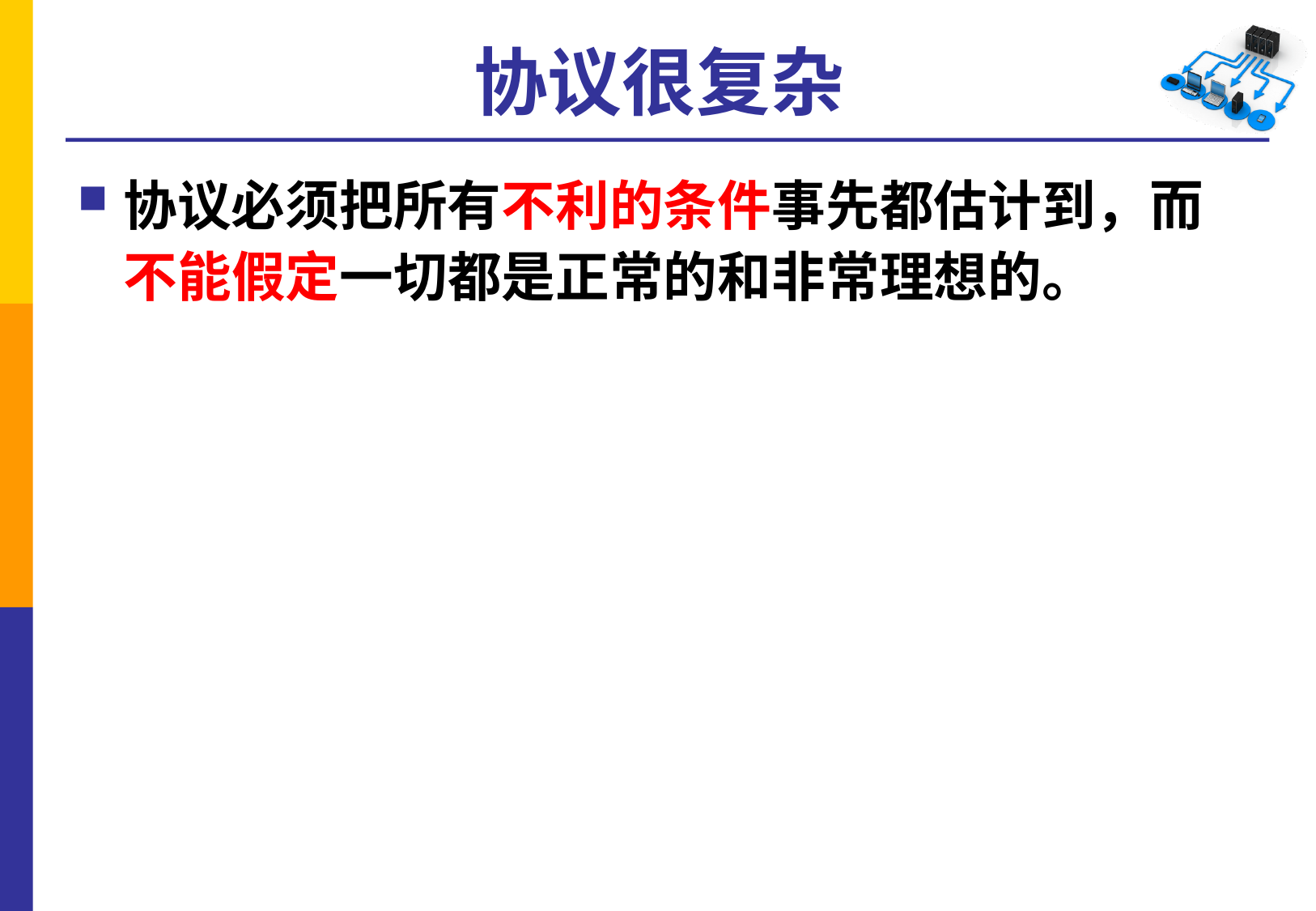

# 协议很复杂
协议必须把所有不利的条件事先都估计到，而不能假定一切都是正常的和非常理想的。